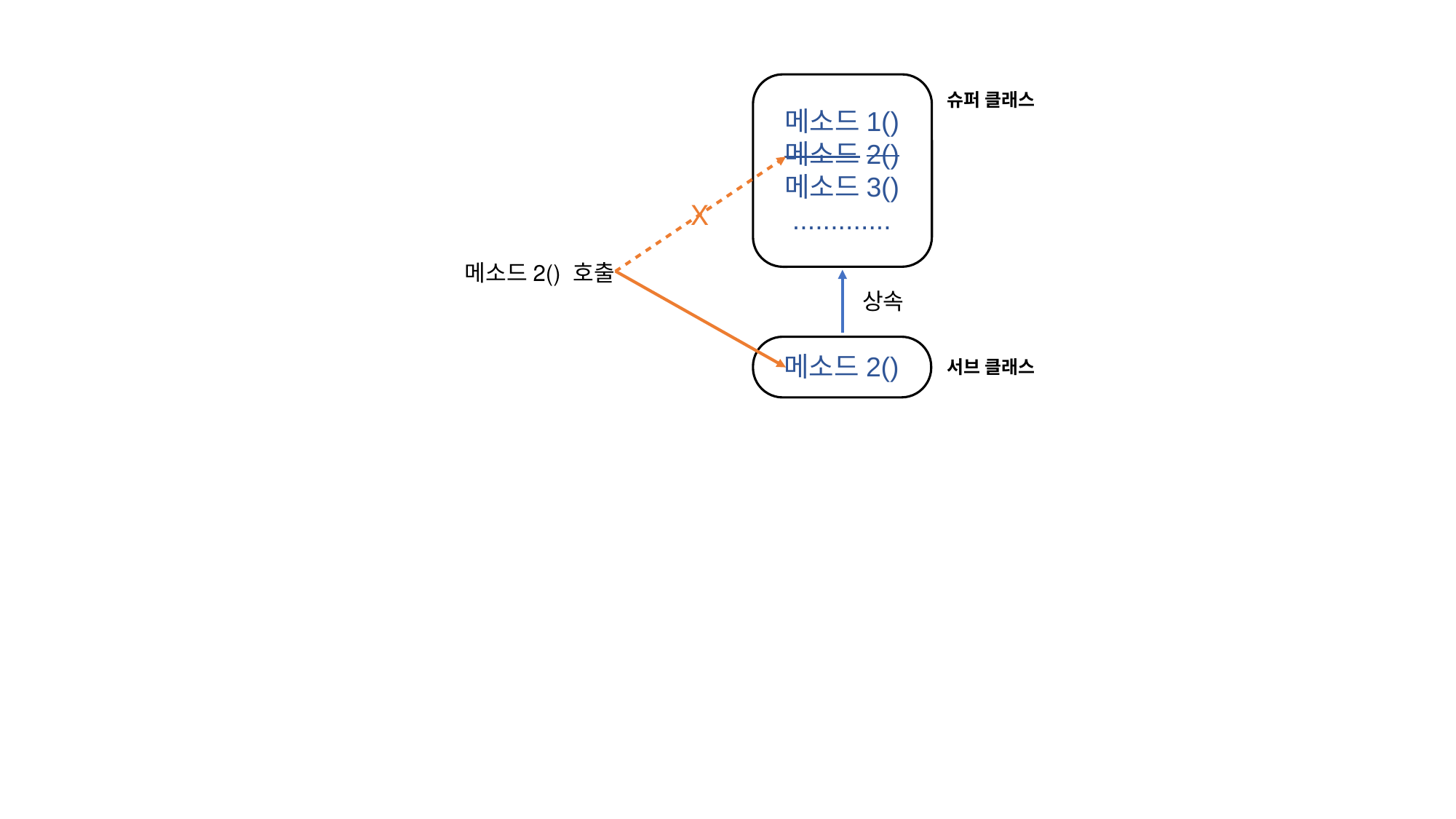

메소드1()
메소드2()
메소드3()
.............
슈퍼 클래스

X
메소드2() 호출

상속

메소드2()
서브 클래스